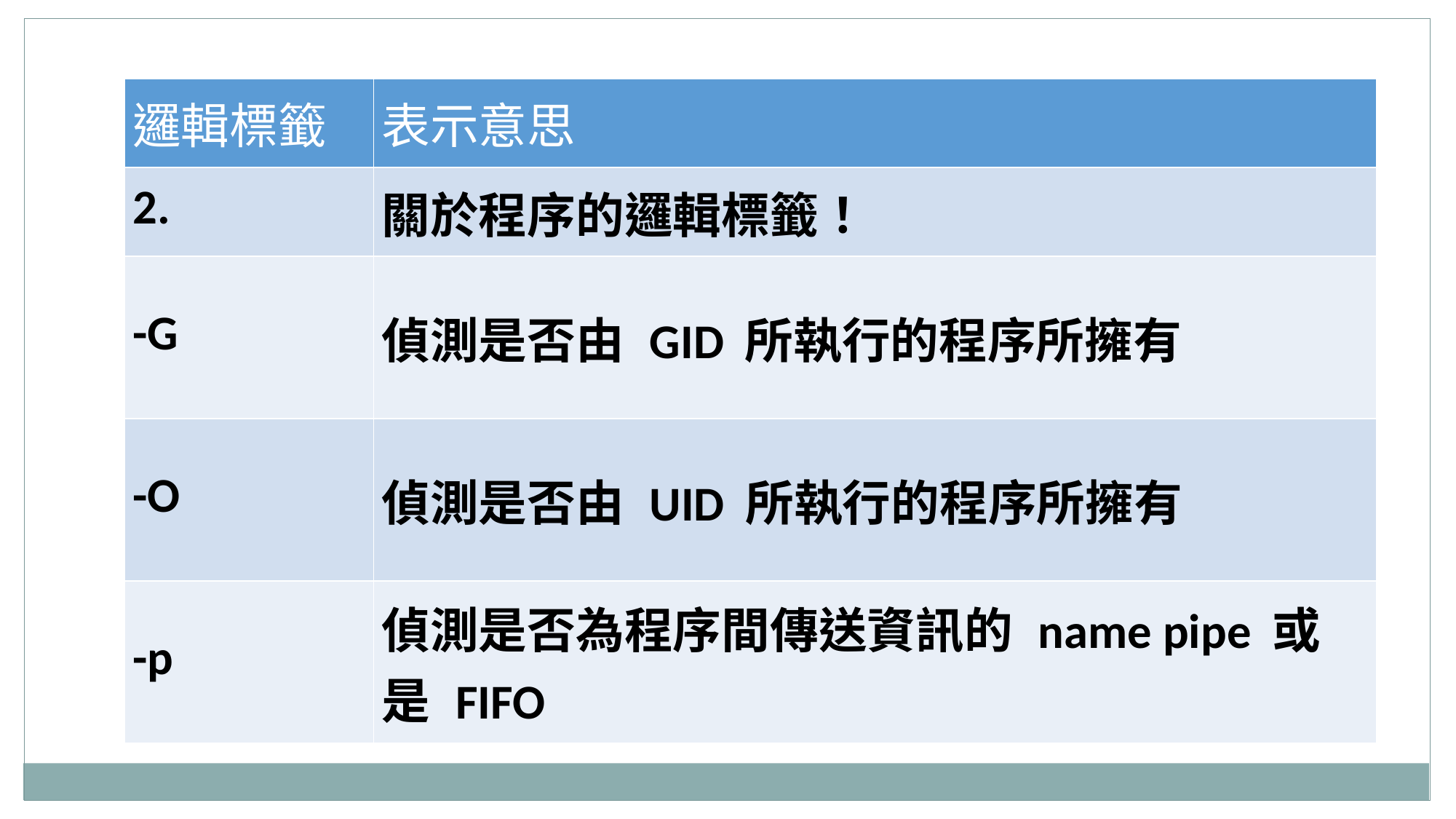

| 邏輯標籤 | 表示意思 |
| --- | --- |
| 2. | 關於程序的邏輯標籤！ |
| -G | 偵測是否由 GID 所執行的程序所擁有 |
| -O | 偵測是否由 UID 所執行的程序所擁有 |
| -p | 偵測是否為程序間傳送資訊的 name pipe 或是 FIFO |